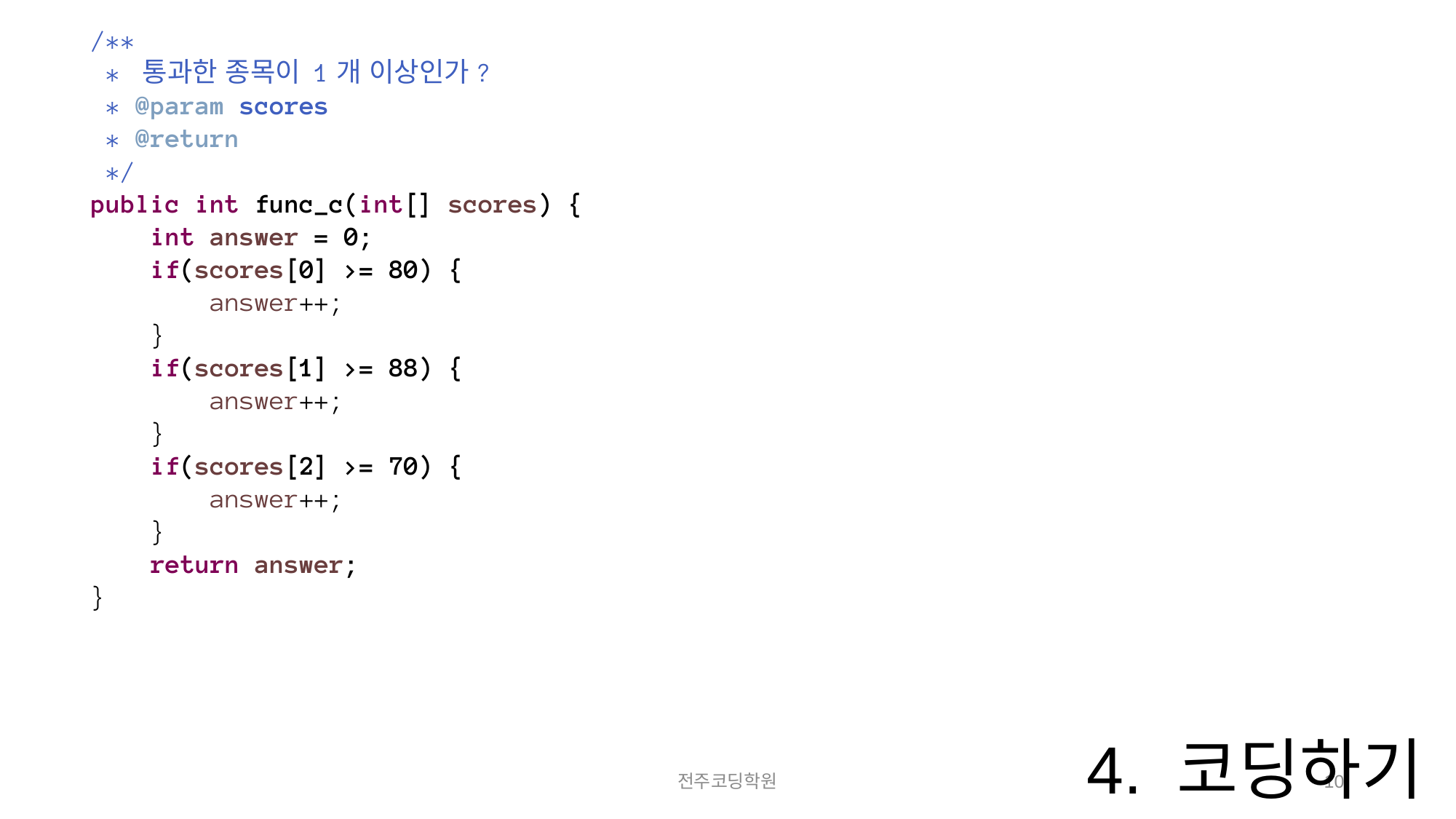

/**
     * 통과한 종목이 1개 이상인가?
     * @param scores
     * @return
     */
    public int func_c(int[] scores) {
        int answer = 0;
        if(scores[0] >= 80) {
            answer++;
        }
        if(scores[1] >= 88) {
            answer++;
        }
        if(scores[2] >= 70) {
            answer++;
        }
        return answer;
    }

# 4. 코딩하기
전주코딩학원
10